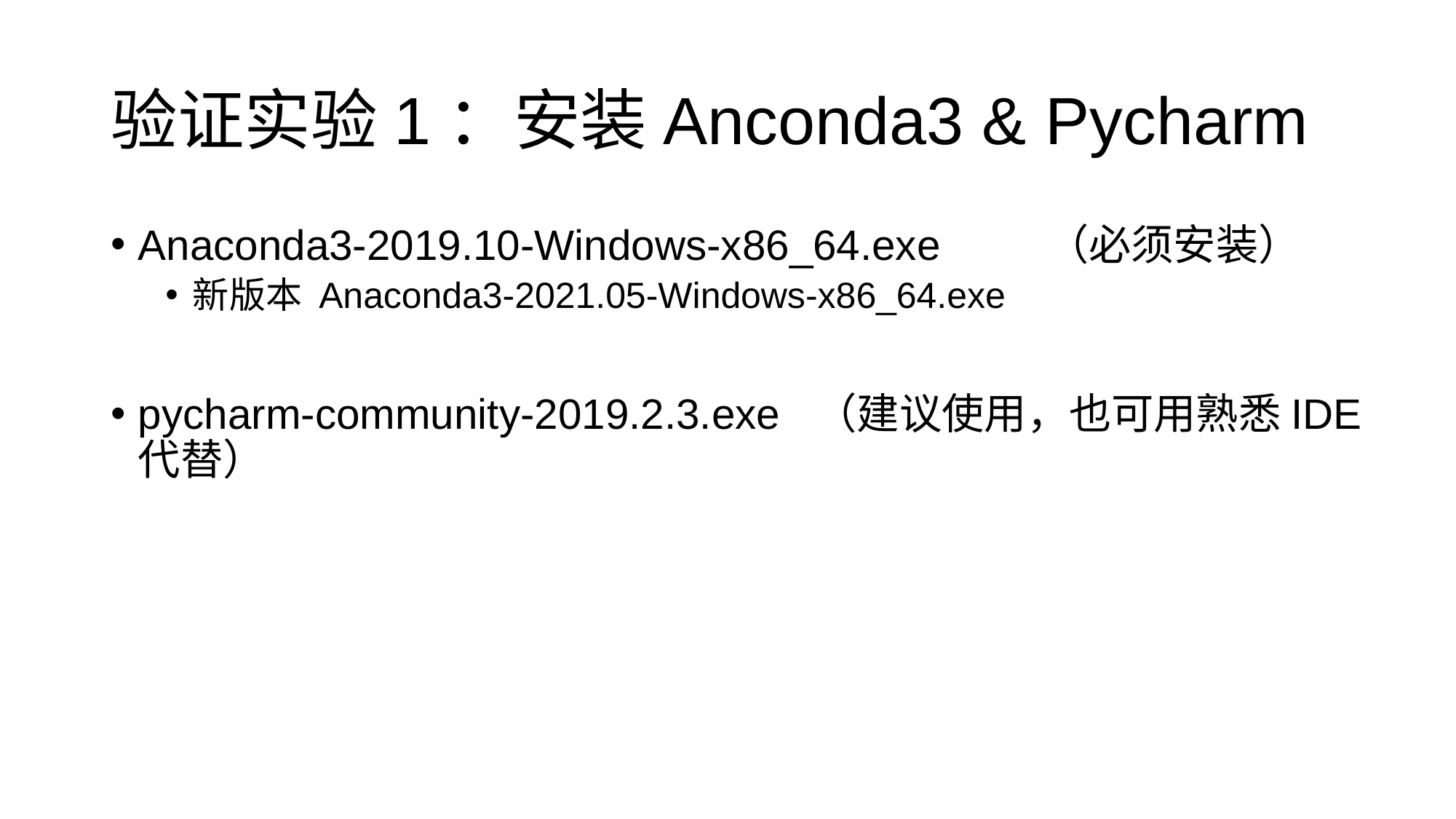

# 验证实验1：安装Anconda3 & Pycharm
Anaconda3-2019.10-Windows-x86_64.exe        （必须安装）
新版本 Anaconda3-2021.05-Windows-x86_64.exe

pycharm-community-2019.2.3.exe  （建议使用，也可用熟悉IDE代替）